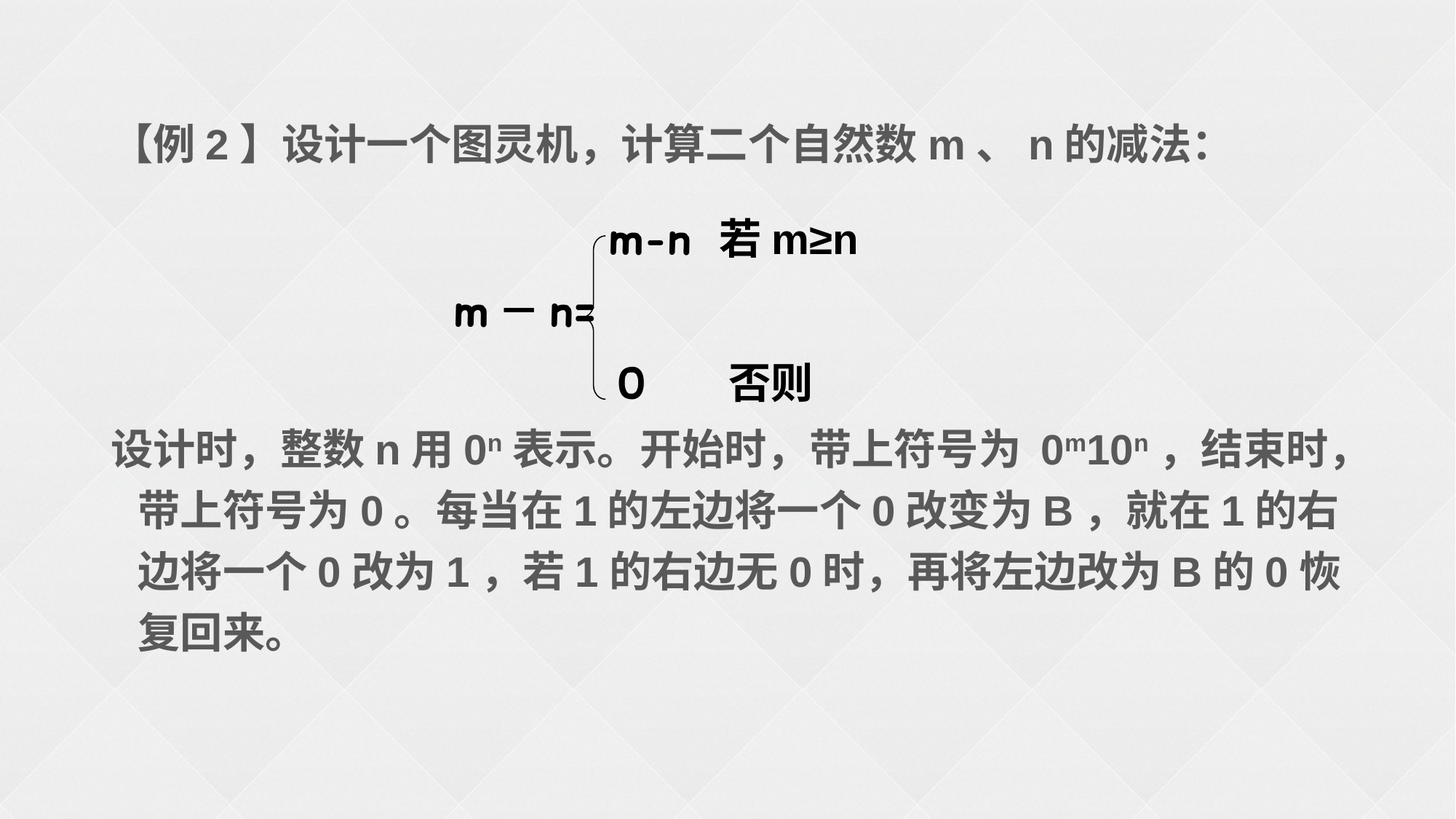

【例2】设计一个图灵机，计算二个自然数m、n的减法：

设计时，整数n用0n表示。开始时，带上符号为 0m10n，结束时，带上符号为0。每当在1的左边将一个0改变为B，就在1的右边将一个0改为1，若1的右边无0时，再将左边改为B的0恢复回来。
	      m-n 若m≥n
m－n=
	   0    否则

22